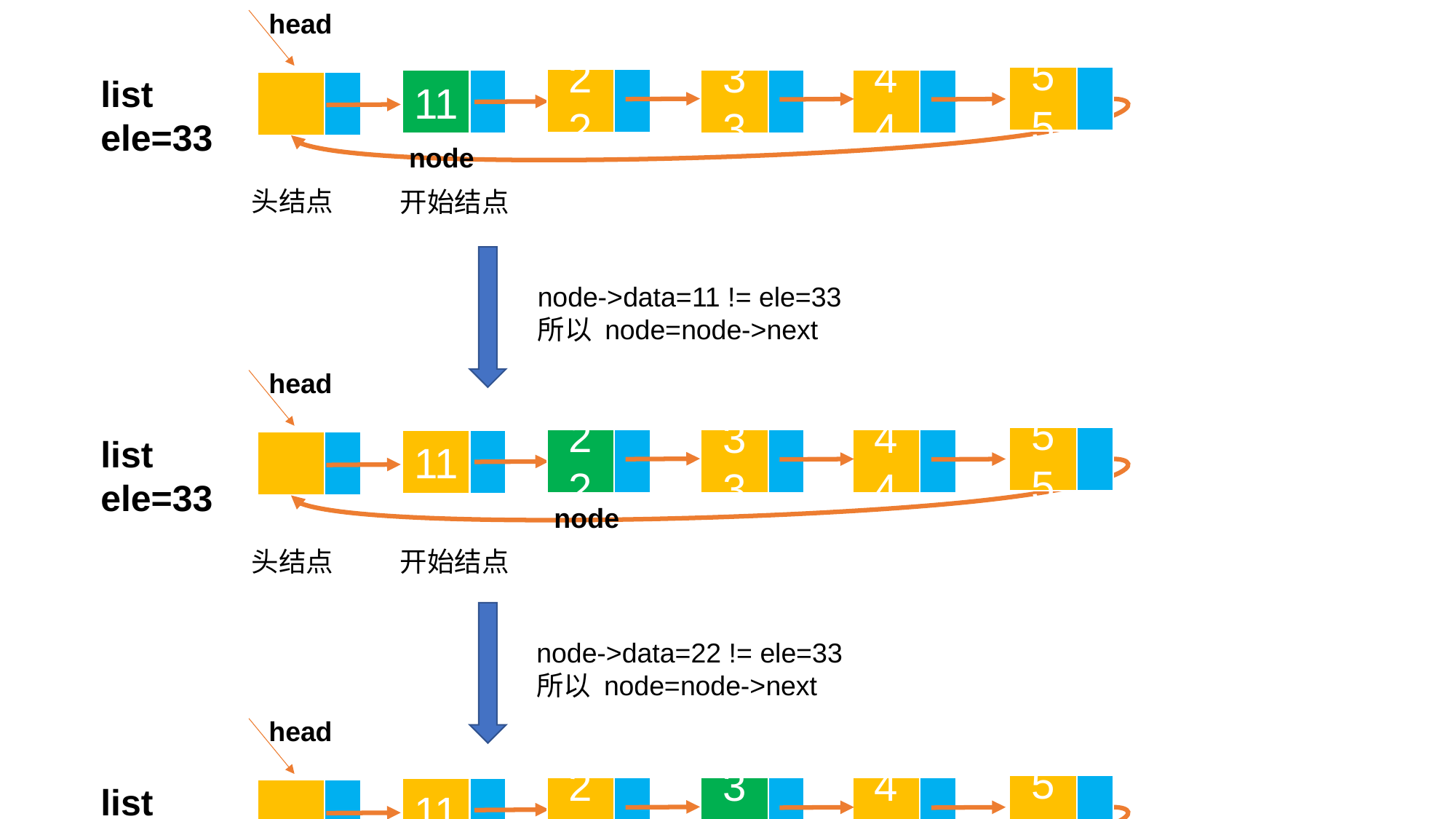

head
list
ele=33
55

22

33

44

11

node
头结点
开始结点

node->data=11 != ele=33
所以 node=node->next
head
list
ele=33
55

22

33

44

11

node
头结点
开始结点

node->data=22 != ele=33
所以 node=node->next
head
list
ele=33
55

22

33

44

11

node
头结点
开始结点

node->data=33 == ele=33
所以 return node
33

node